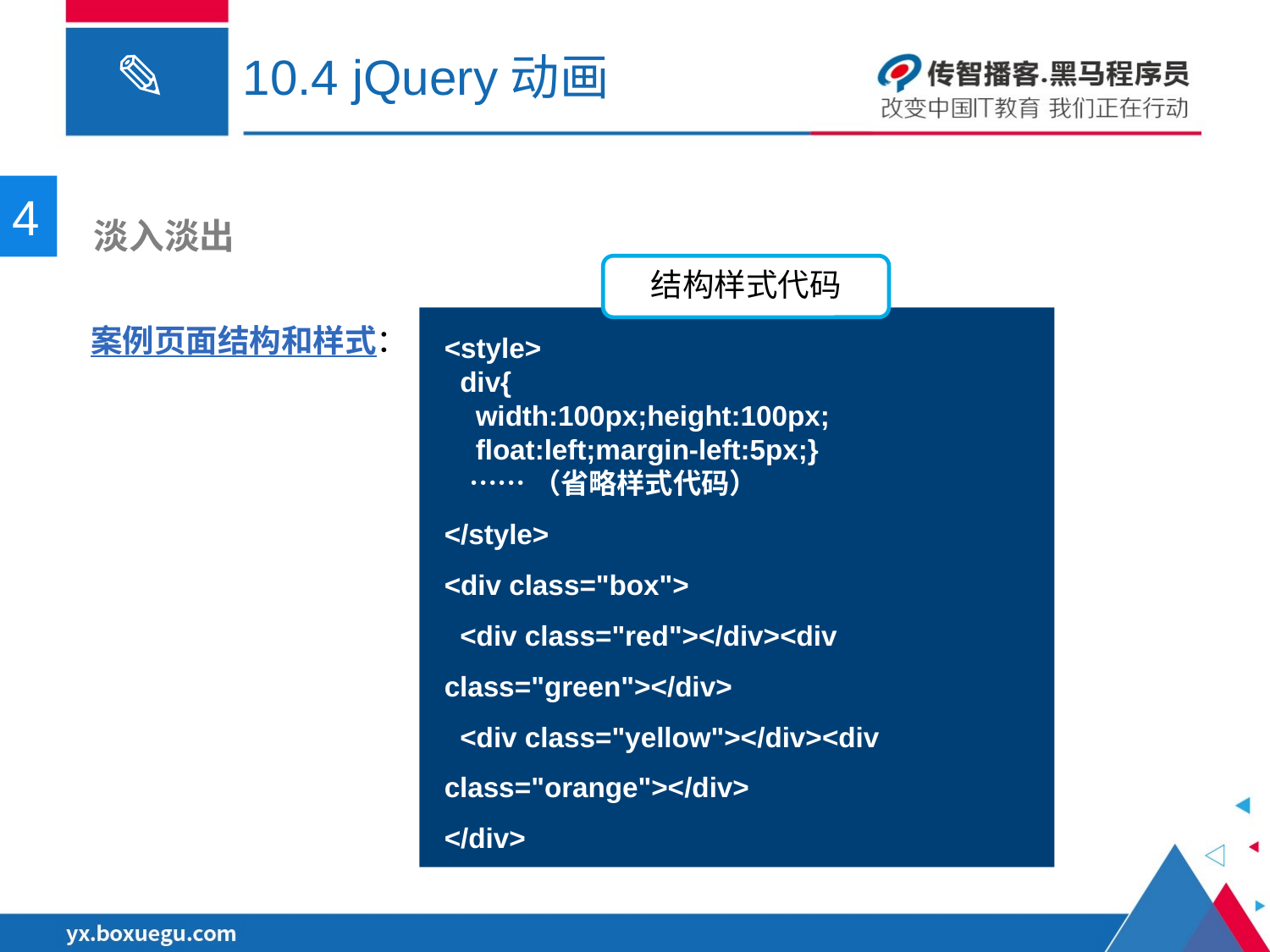

# 10.4 jQuery动画

4
  淡入淡出
结构样式代码
案例页面结构和样式：
<style>
  div{
    width:100px;height:100px;
    float:left;margin-left:5px;}
    ……（省略样式代码）
</style>
<div class="box">
  <div class="red"></div><div class="green"></div>
  <div class="yellow"></div><div class="orange"></div>
</div>